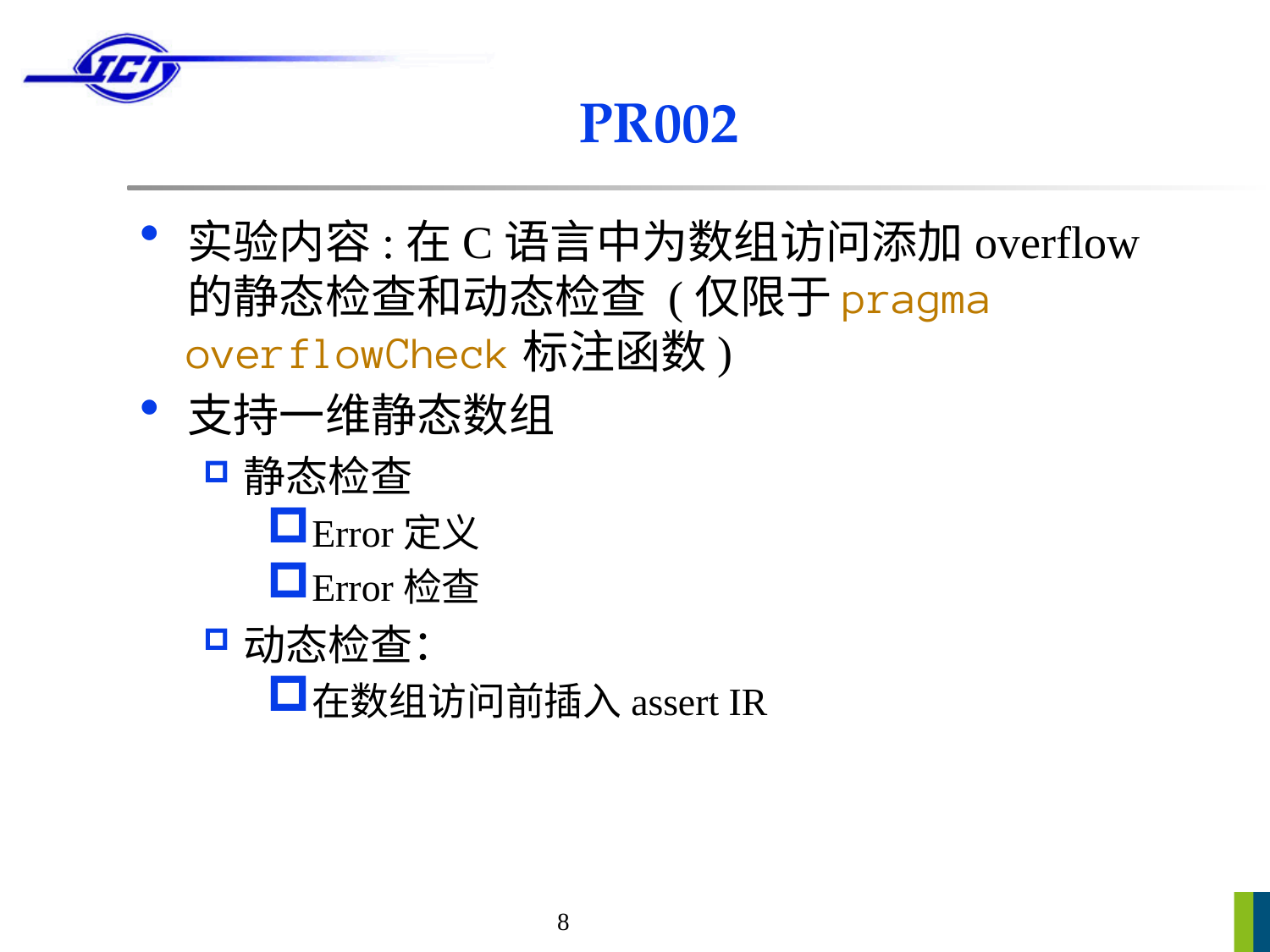

# PR002
实验内容:在C语言中为数组访问添加overflow的静态检查和动态检查 (仅限于pragma overflowCheck标注函数)
支持一维静态数组
静态检查
Error定义
Error检查
动态检查：
在数组访问前插入assert IR